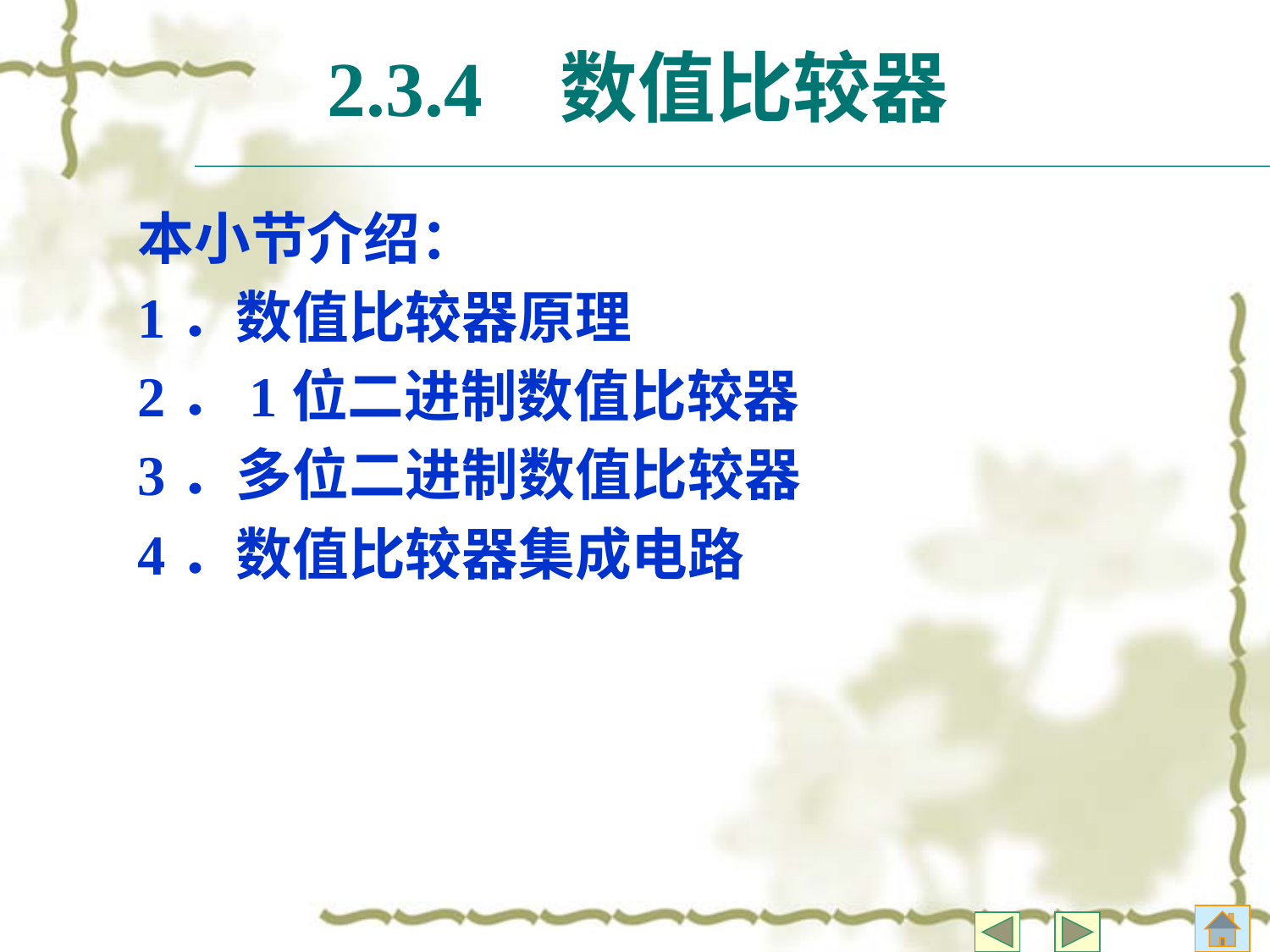

# 2.3.4   数值比较器
本小节介绍：
1．数值比较器原理
2．1位二进制数值比较器
3．多位二进制数值比较器
4．数值比较器集成电路